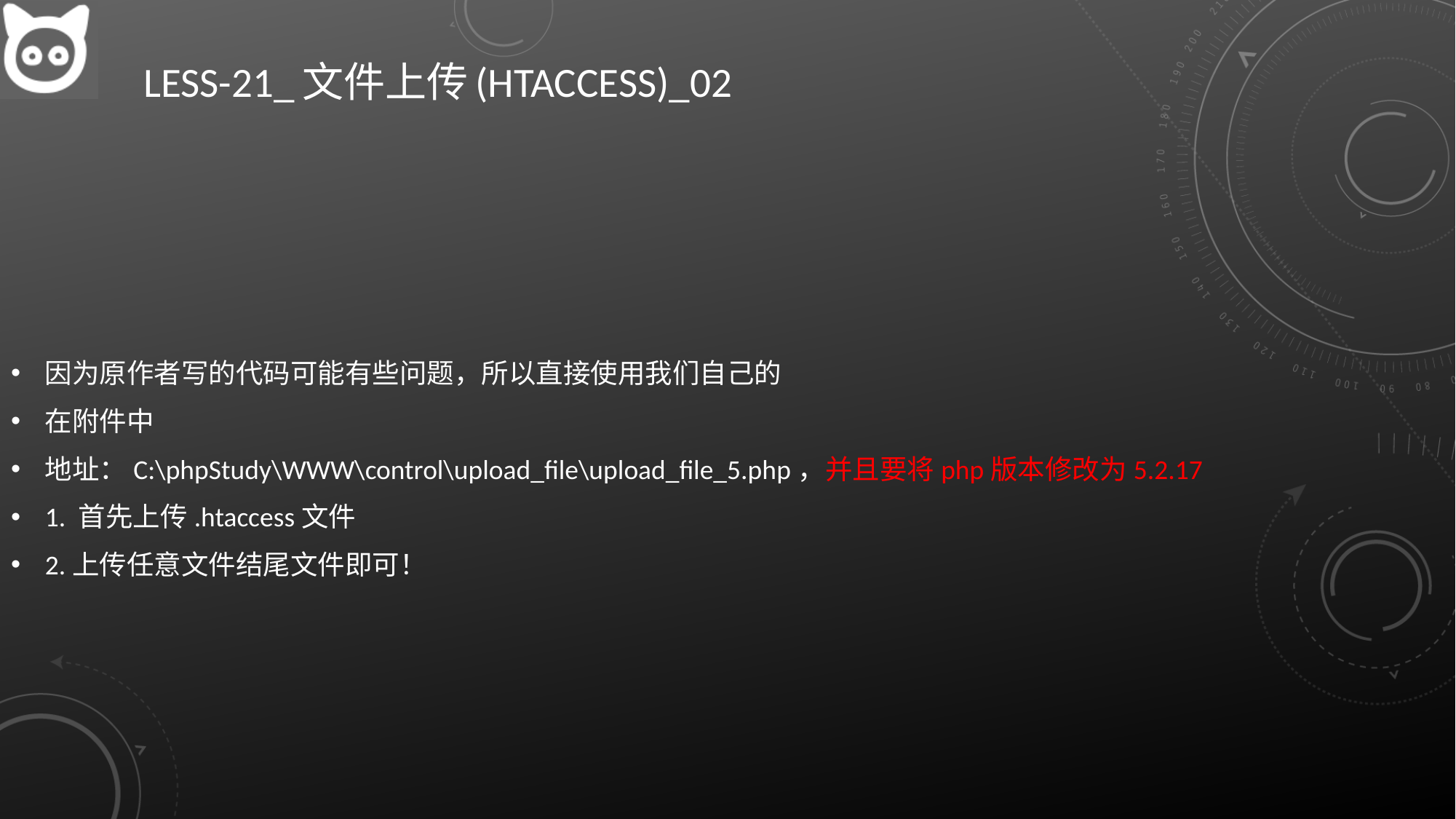

# Less-21_文件上传(htaccess)_02
因为原作者写的代码可能有些问题，所以直接使用我们自己的
在附件中
地址：C:\phpStudy\WWW\control\upload_file\upload_file_5.php，并且要将php版本修改为5.2.17
1. 首先上传.htaccess文件
2.上传任意文件结尾文件即可！